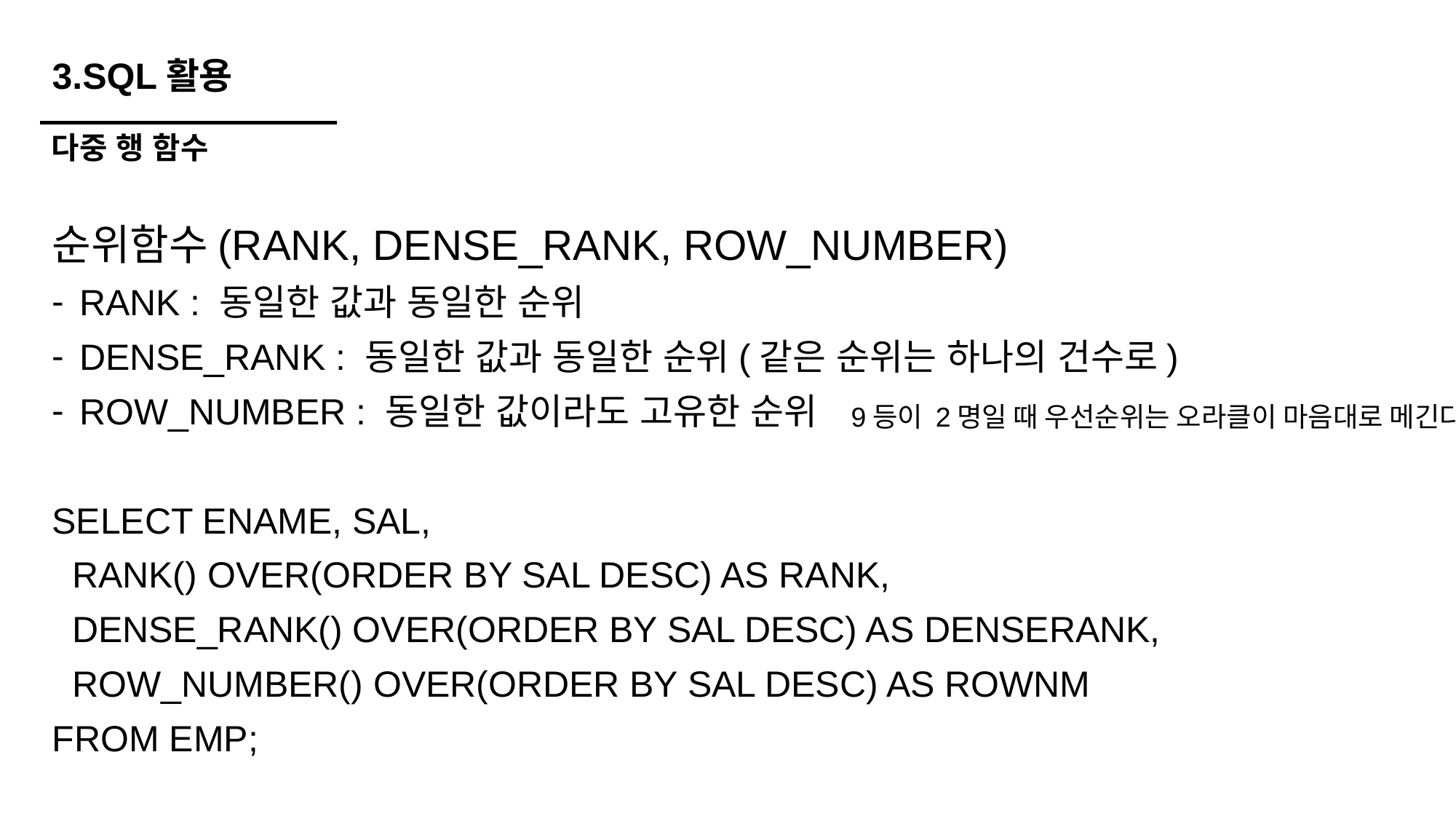

# 3.SQL활용
다중 행 함수
순위함수(RANK, DENSE_RANK, ROW_NUMBER)
RANK : 동일한 값과 동일한 순위
DENSE_RANK : 동일한 값과 동일한 순위(같은 순위는 하나의 건수로)
ROW_NUMBER : 동일한 값이라도 고유한 순위

SELECT ENAME, SAL,
  RANK() OVER(ORDER BY SAL DESC) AS RANK,
  DENSE_RANK() OVER(ORDER BY SAL DESC) AS DENSERANK,
  ROW_NUMBER() OVER(ORDER BY SAL DESC) AS ROWNM
FROM EMP;
9등이 2명일 때 우선순위는 오라클이 마음대로 메긴다.